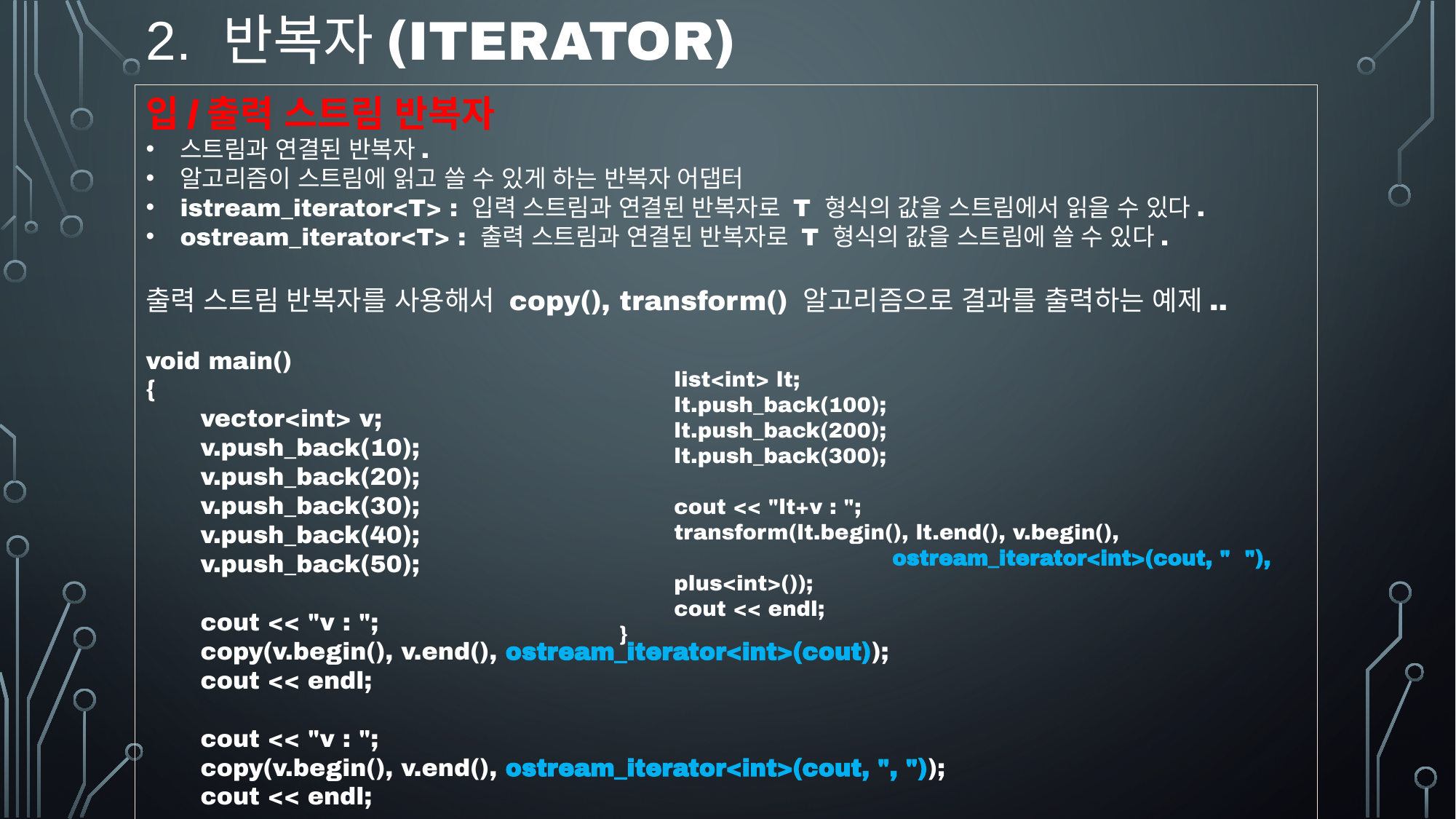

# 2. 반복자(iterator)
입/출력 스트림 반복자
스트림과 연결된 반복자.
알고리즘이 스트림에 읽고 쓸 수 있게 하는 반복자 어댑터
istream_iterator<T> : 입력 스트림과 연결된 반복자로 T 형식의 값을 스트림에서 읽을 수 있다.
ostream_iterator<T> : 출력 스트림과 연결된 반복자로 T 형식의 값을 스트림에 쓸 수 있다.

출력 스트림 반복자를 사용해서 copy(), transform() 알고리즘으로 결과를 출력하는 예제..

void main()
{
vector<int> v;
v.push_back(10);
v.push_back(20);
v.push_back(30);
v.push_back(40);
v.push_back(50);

cout << "v : ";
copy(v.begin(), v.end(), ostream_iterator<int>(cout));
cout << endl;

cout << "v : ";
copy(v.begin(), v.end(), ostream_iterator<int>(cout, ", "));
cout << endl;

list<int> lt;
lt.push_back(100);
lt.push_back(200);
lt.push_back(300);

cout << "lt+v : ";
transform(lt.begin(), lt.end(), v.begin(),
		ostream_iterator<int>(cout, "  "), plus<int>());
cout << endl;
}